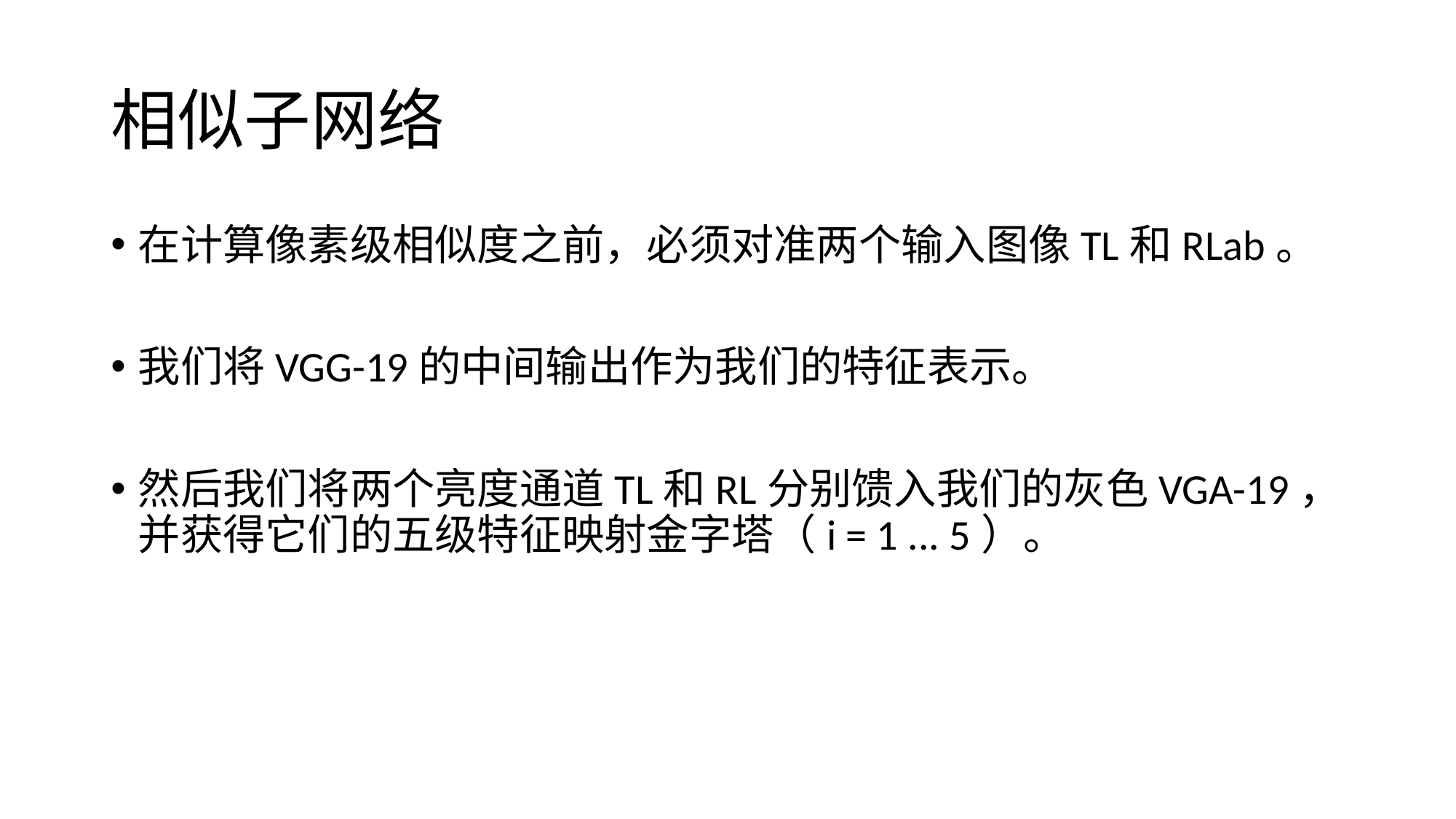

# 相似子网络
在计算像素级相似度之前，必须对准两个输入图像TL和RLab。

我们将VGG-19的中间输出作为我们的特征表示。

然后我们将两个亮度通道TL和RL分别馈入我们的灰色VGA-19，并获得它们的五级特征映射金字塔（i = 1 ... 5）。